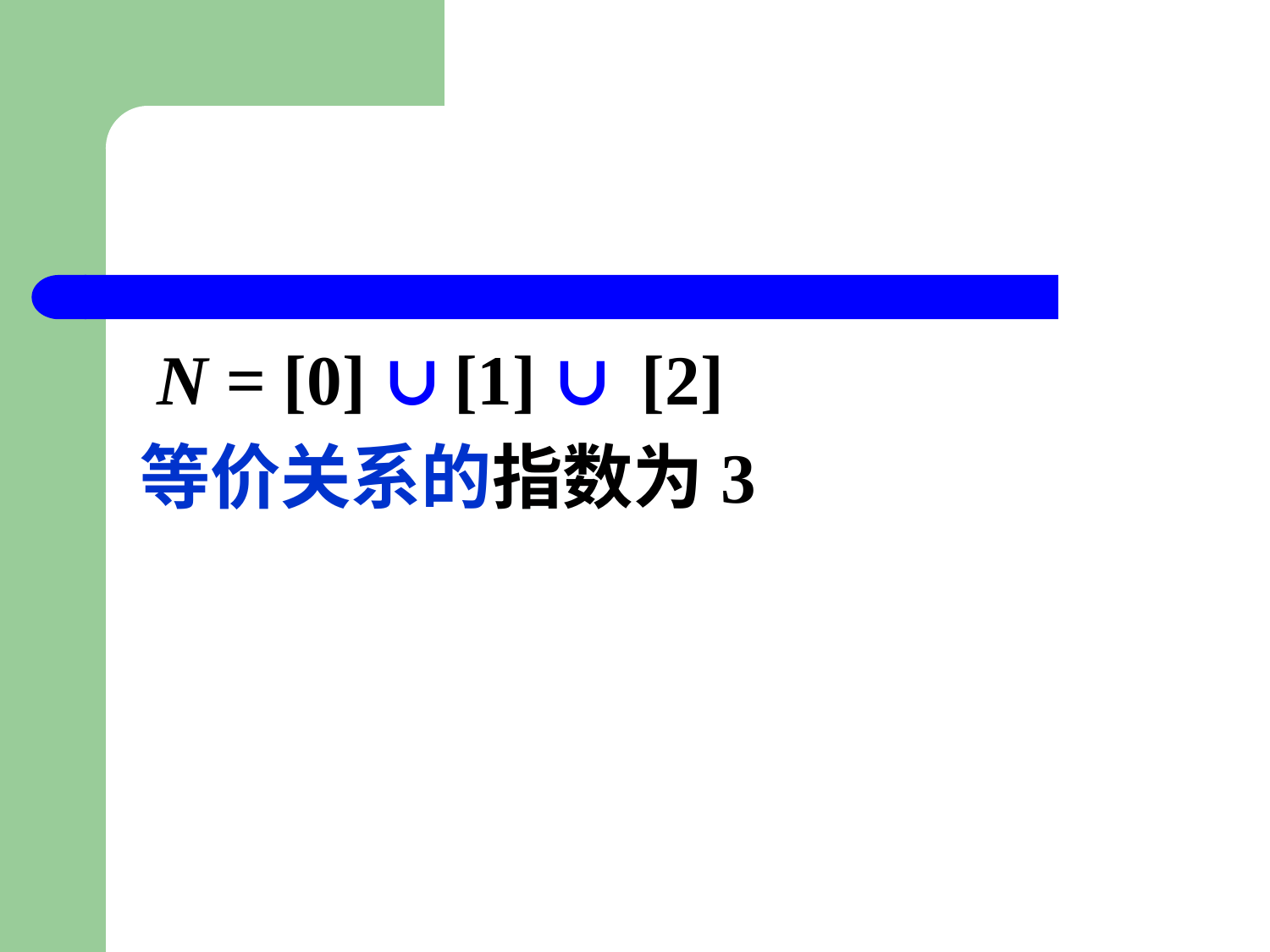

#
 N = [0] ∪[1] ∪ [2]
等价关系的指数为3